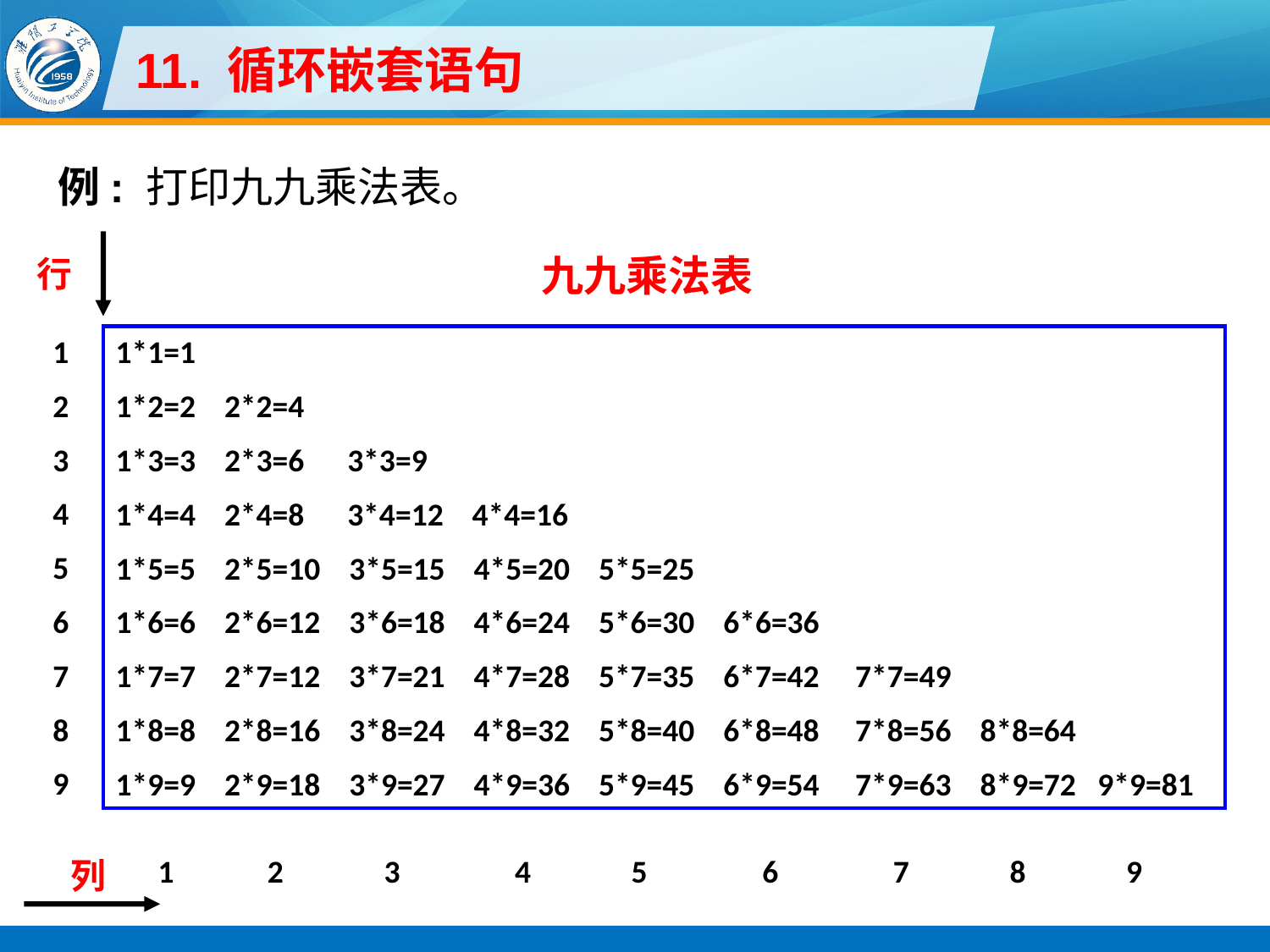

# 11. 循环嵌套语句
例: 打印九九乘法表。

九九乘法表
行
1
2
3
4
5
6
7
8
9
1*1=1
1*2=2    2*2=4
1*3=3    2*3=6      3*3=9
1*4=4    2*4=8      3*4=12    4*4=16
1*5=5    2*5=10    3*5=15    4*5=20    5*5=25
1*6=6    2*6=12    3*6=18    4*6=24    5*6=30    6*6=36
1*7=7    2*7=12    3*7=21    4*7=28    5*7=35    6*7=42     7*7=49
1*8=8    2*8=16    3*8=24    4*8=32    5*8=40    6*8=48     7*8=56    8*8=64
1*9=9    2*9=18    3*9=27    4*9=36    5*9=45    6*9=54     7*9=63    8*9=72   9*9=81
1             2              3                4              5                6                7              8              9
列